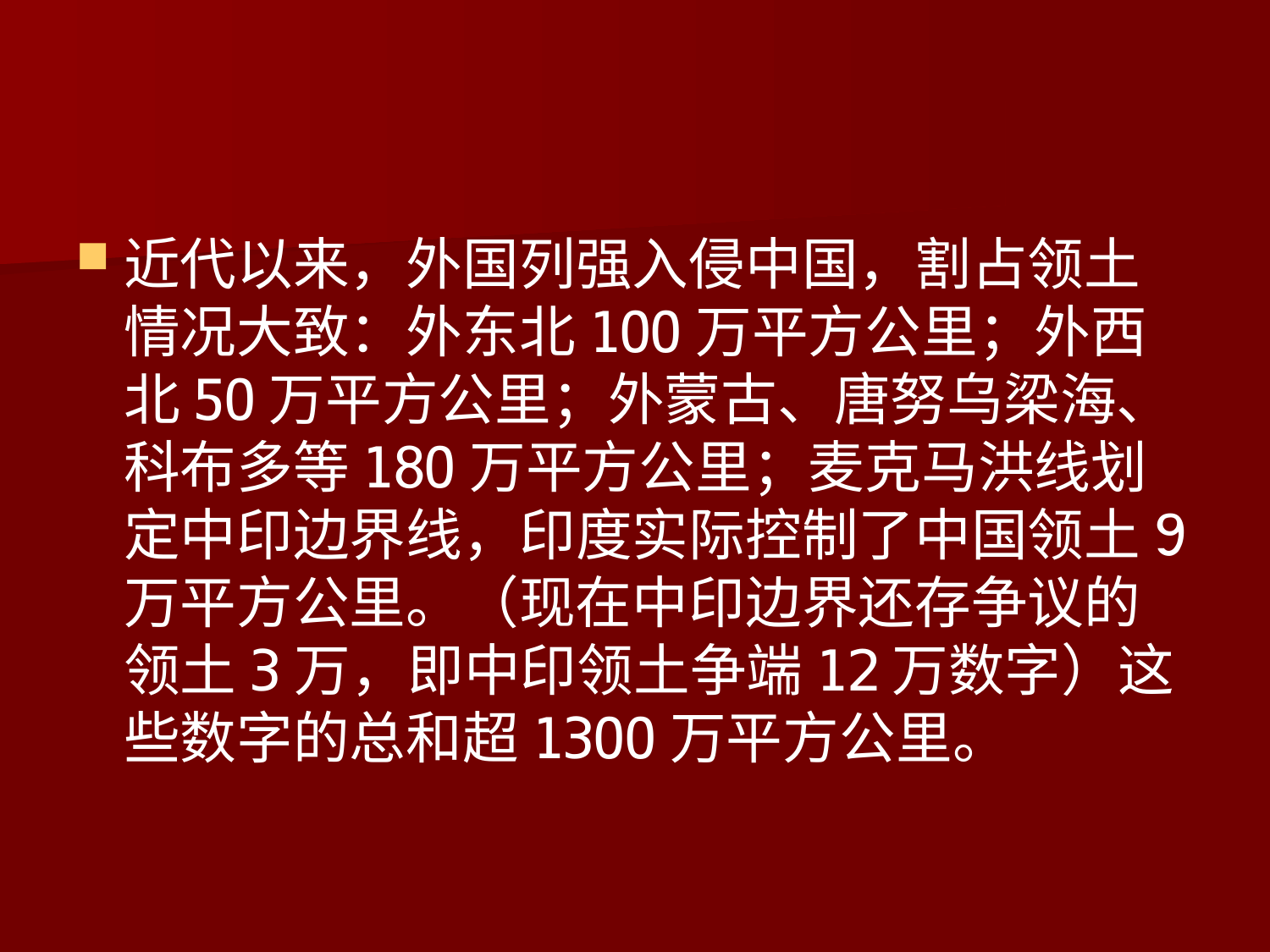

#
近代以来，外国列强入侵中国，割占领土情况大致：外东北100万平方公里；外西北50万平方公里；外蒙古、唐努乌梁海、科布多等180万平方公里；麦克马洪线划定中印边界线，印度实际控制了中国领土9万平方公里。（现在中印边界还存争议的领土3万，即中印领土争端12万数字）这些数字的总和超1300万平方公里。